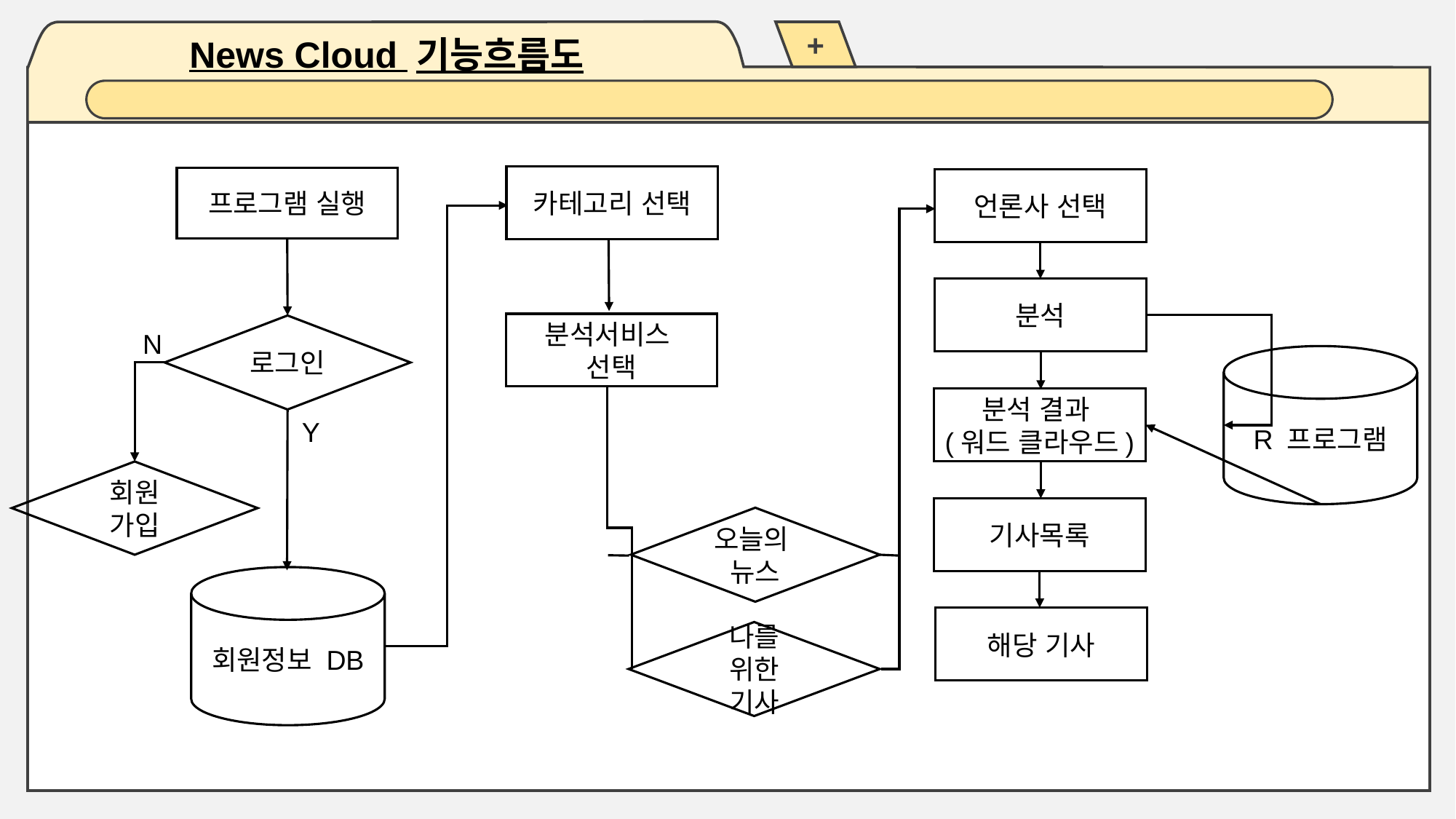

+
News Cloud 기능흐름도

카테고리 선택
프로그램 실행
언론사 선택

분석
분석서비스
선택
로그인
N
R 프로그램
분석 결과
(워드 클라우드)
Y
회원
가입
기사목록
오늘의
뉴스
회원정보 DB
해당 기사
나를 위한 기사